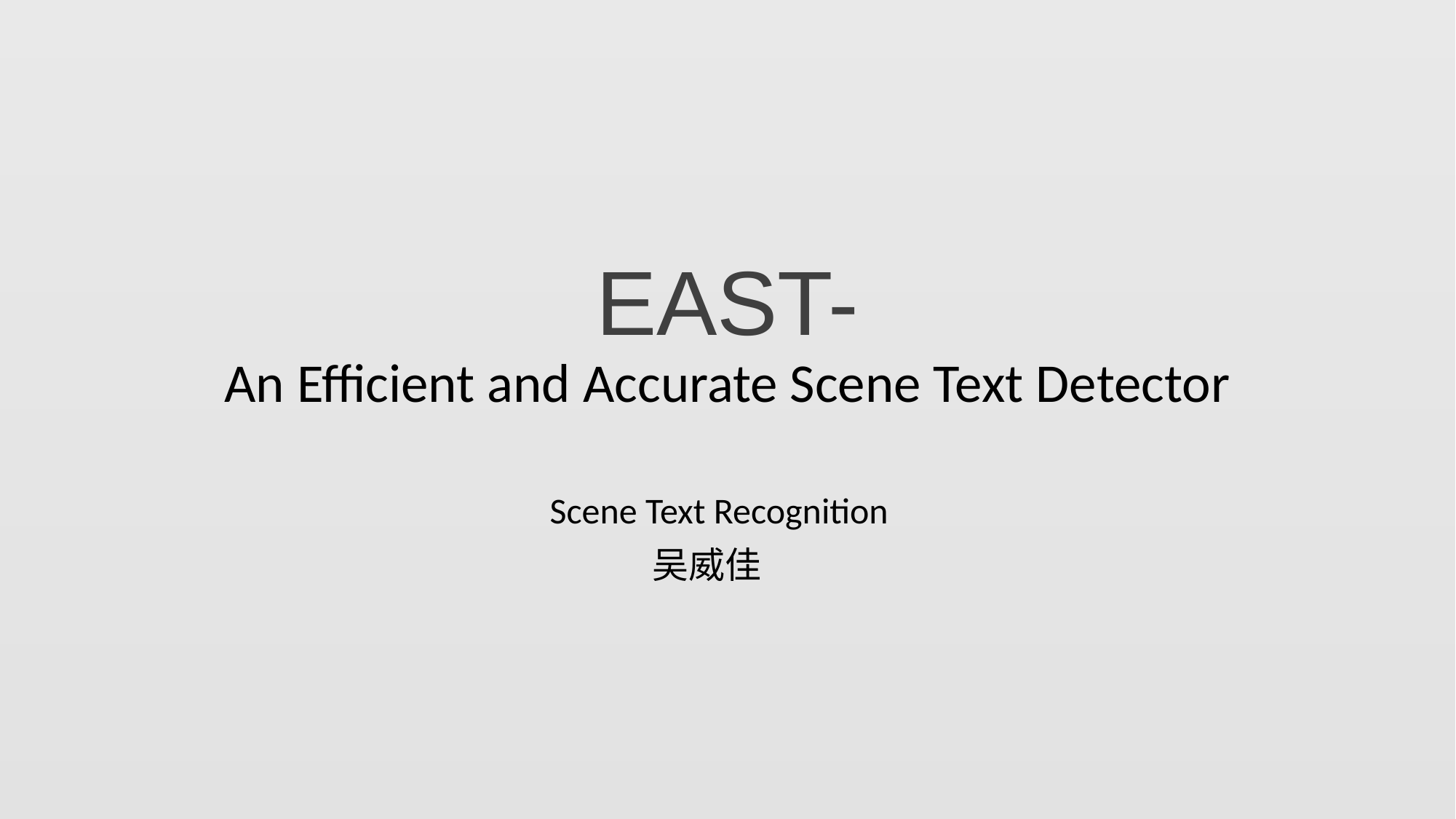

# EAST- An Efficient and Accurate Scene Text Detector
Scene Text Recognition
吴威佳